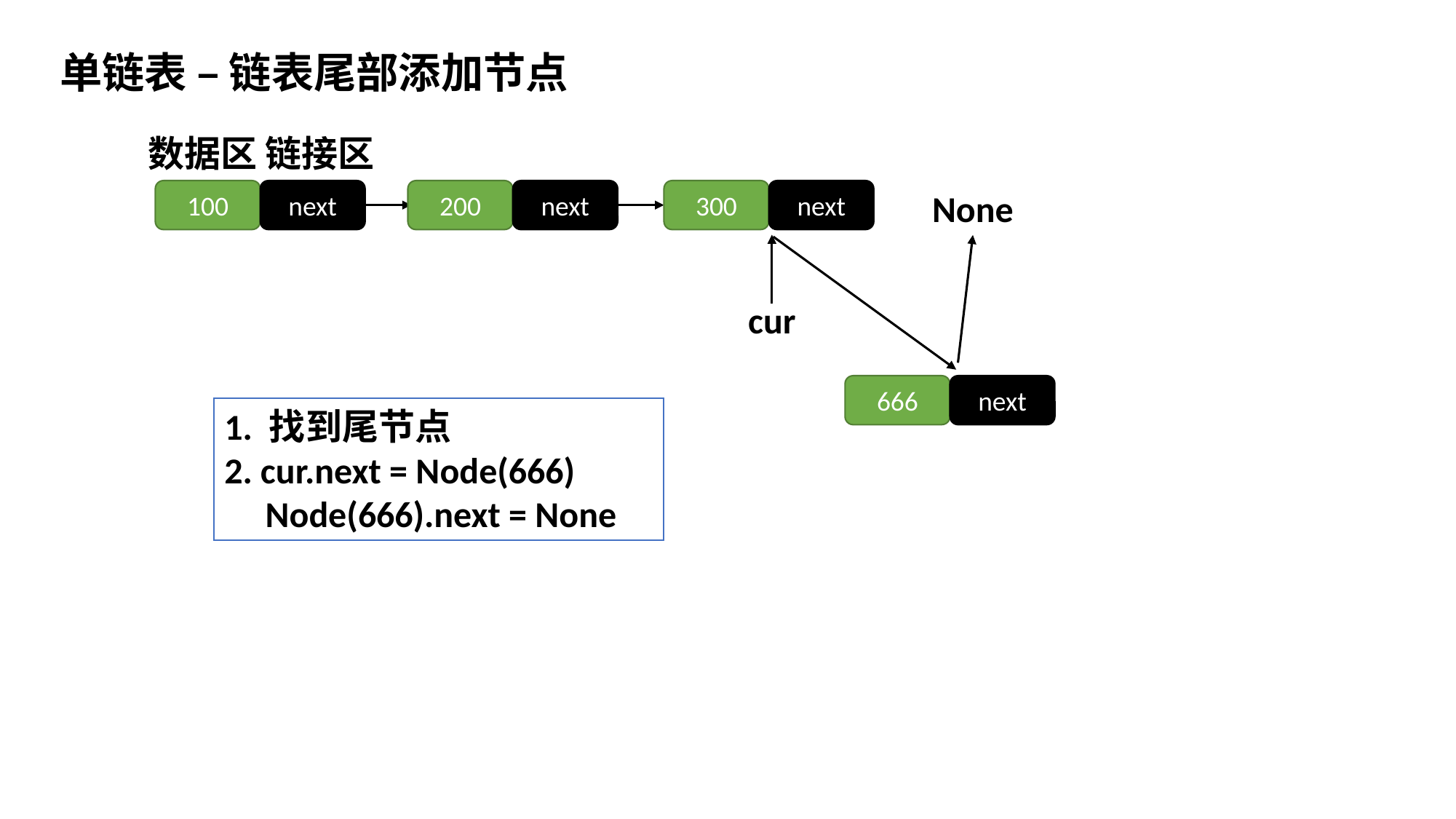

单链表 – 链表尾部添加节点
数据区 链接区
100
next
200
next
300
next
None
cur
666
next
1. 找到尾节点
2. cur.next = Node(666)
     Node(666).next = None